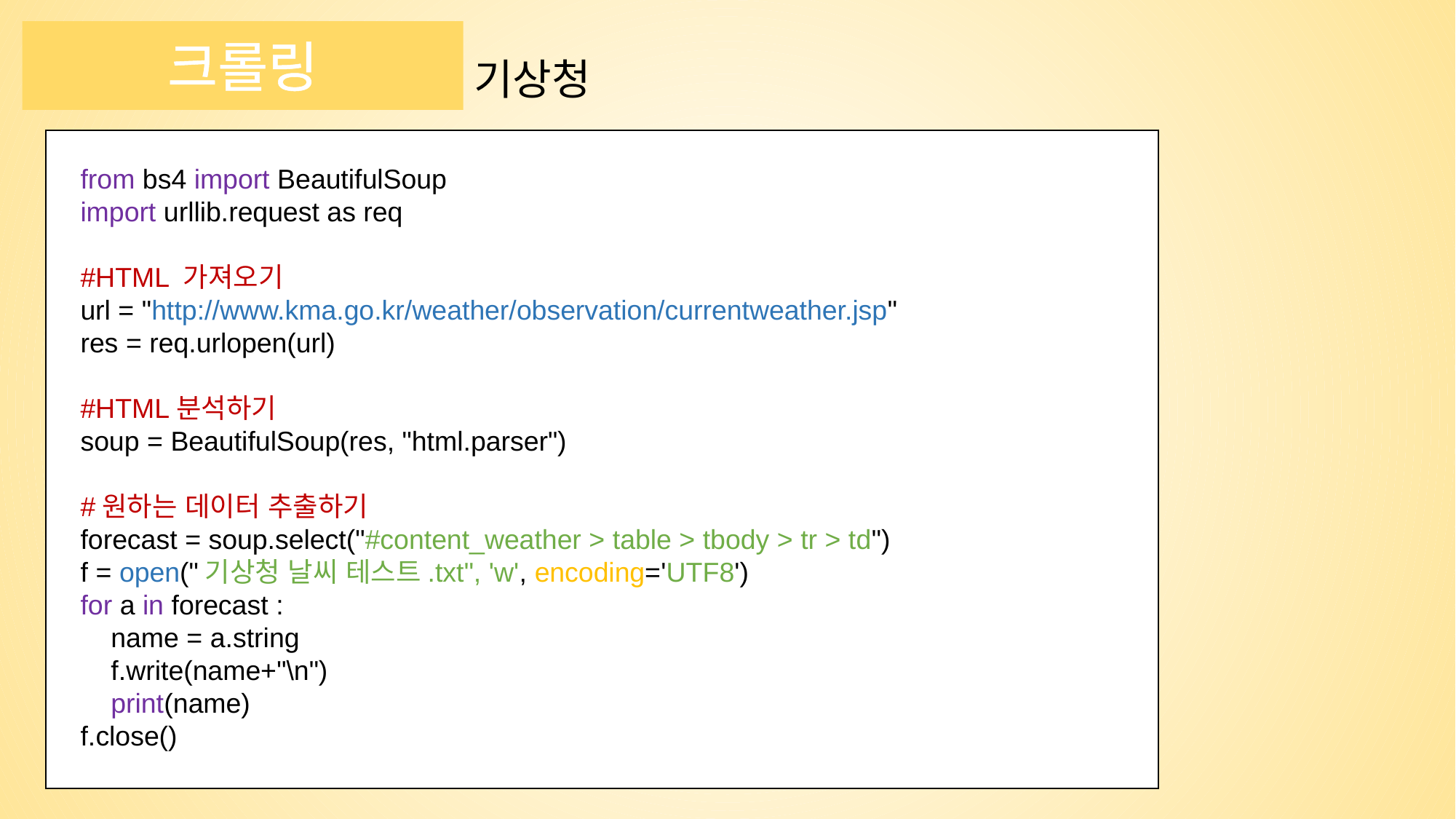

크롤링
기상청

from bs4 import BeautifulSoup
import urllib.request as req

#HTML 가져오기
url = "http://www.kma.go.kr/weather/observation/currentweather.jsp"
res = req.urlopen(url)

#HTML분석하기
soup = BeautifulSoup(res, "html.parser")

#원하는 데이터 추출하기
forecast = soup.select("#content_weather > table > tbody > tr > td")
f = open("기상청 날씨 테스트.txt", 'w', encoding='UTF8')
for a in forecast :
    name = a.string
    f.write(name+"\n")
    print(name)
f.close()